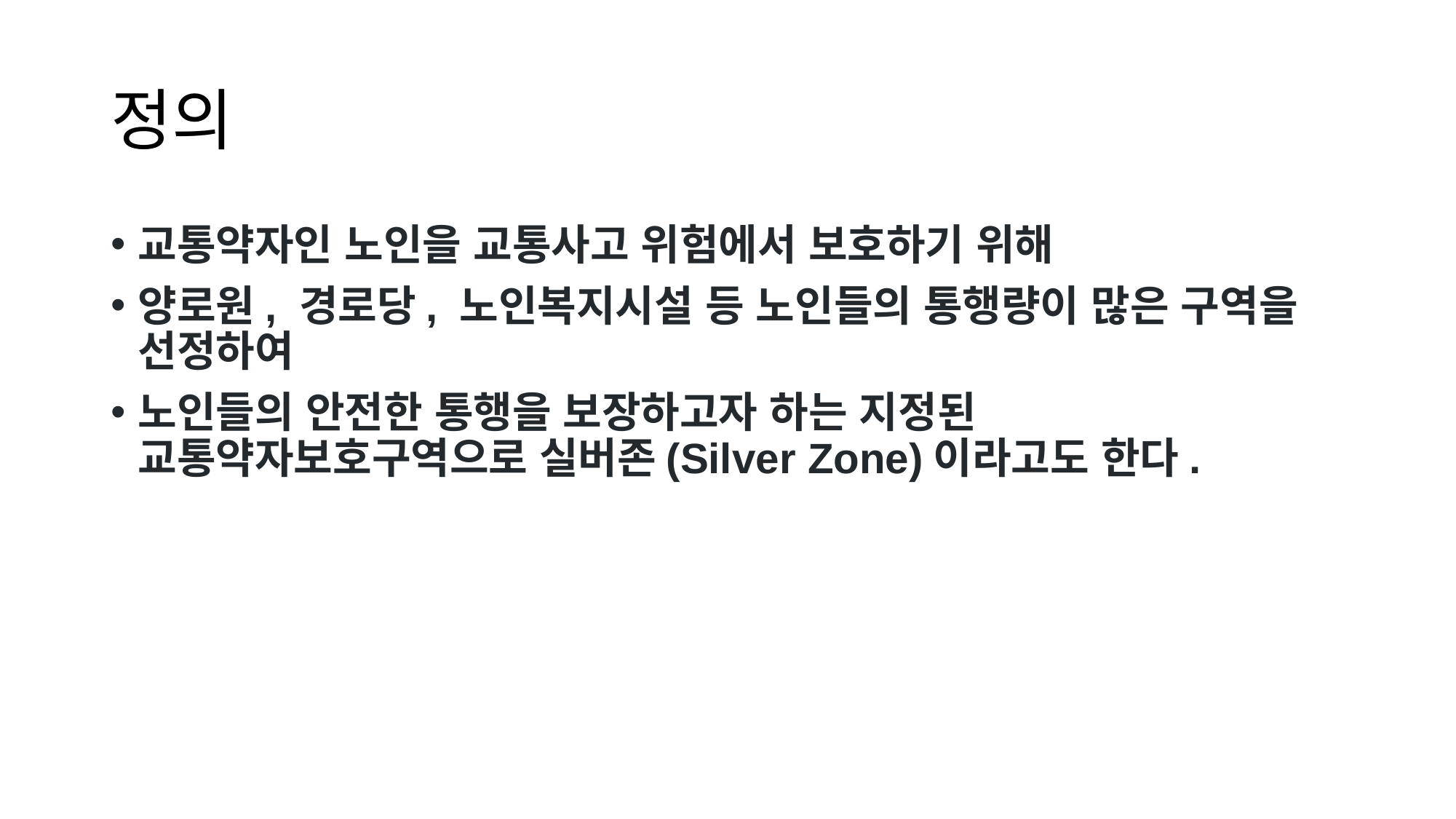

# 정의
교통약자인 노인을 교통사고 위험에서 보호하기 위해
양로원, 경로당, 노인복지시설 등 노인들의 통행량이 많은 구역을 선정하여
노인들의 안전한 통행을 보장하고자 하는 지정된 교통약자보호구역으로 실버존(Silver Zone)이라고도 한다.